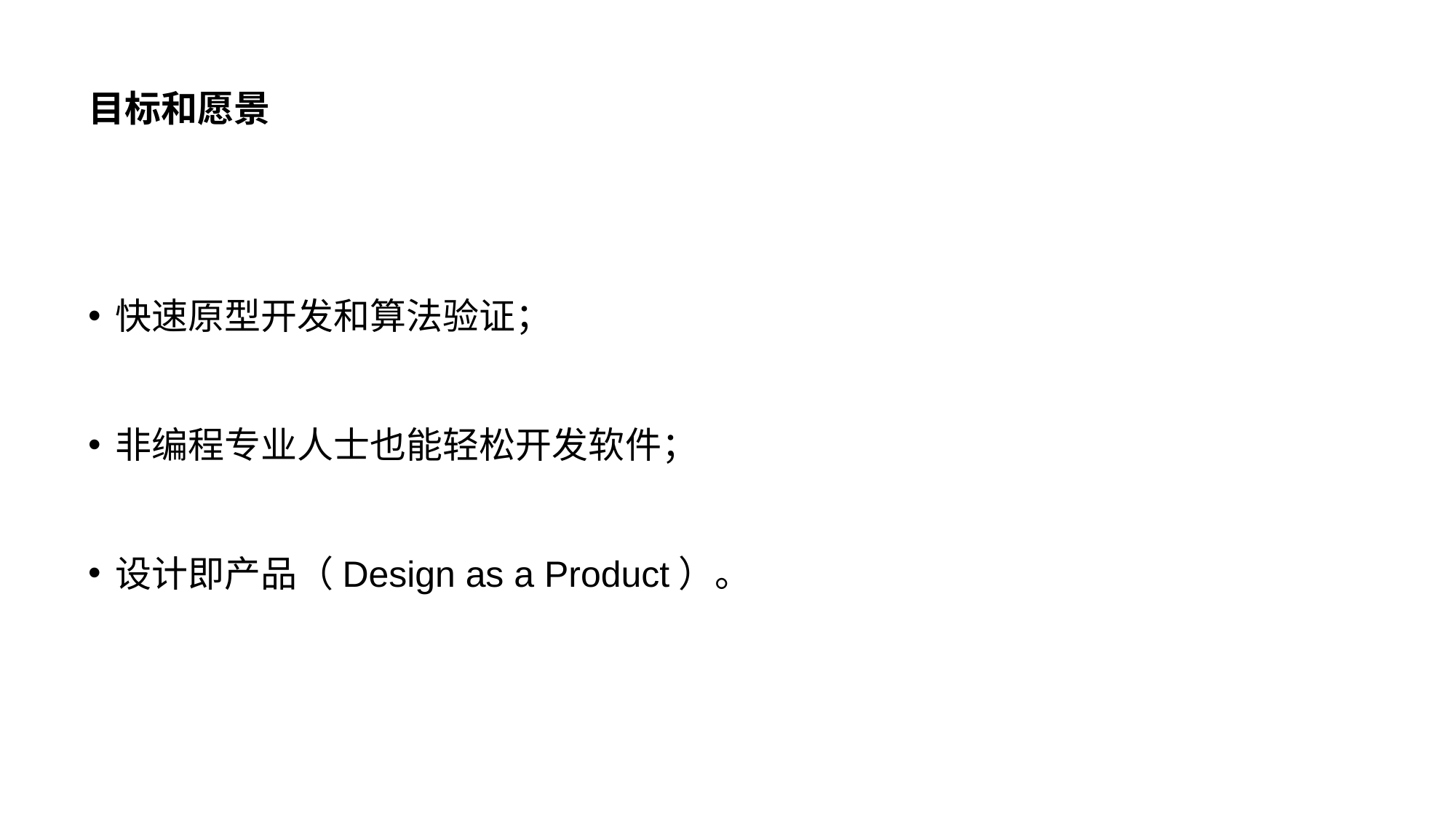

# 目标和愿景
快速原型开发和算法验证；
非编程专业人士也能轻松开发软件；
设计即产品（Design as a Product）。